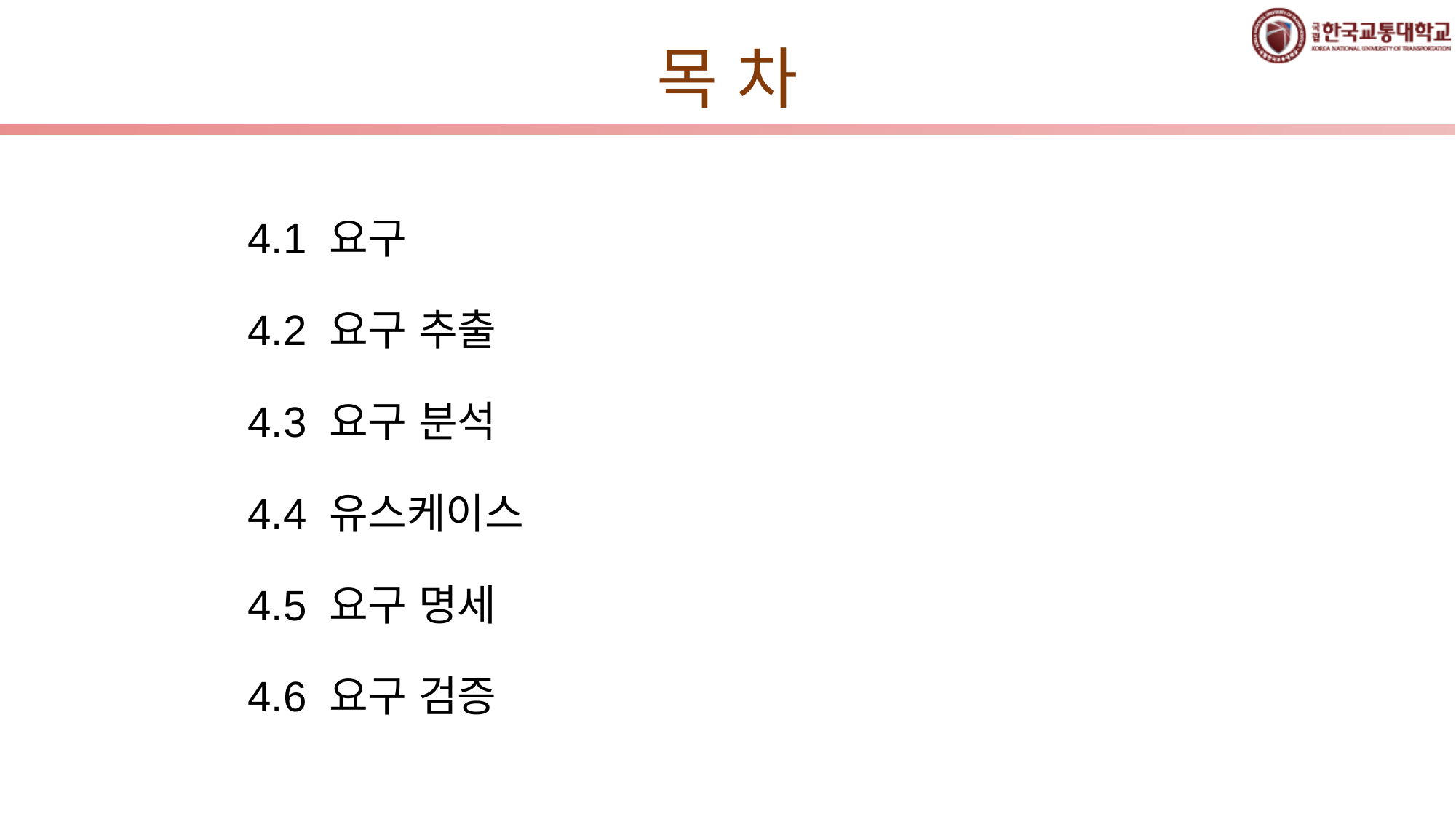

학습 목표
# 목 차

4.1 요구
4.2 요구 추출
4.3 요구 분석
4.4 유스케이스
4.5 요구 명세
4.6 요구 검증